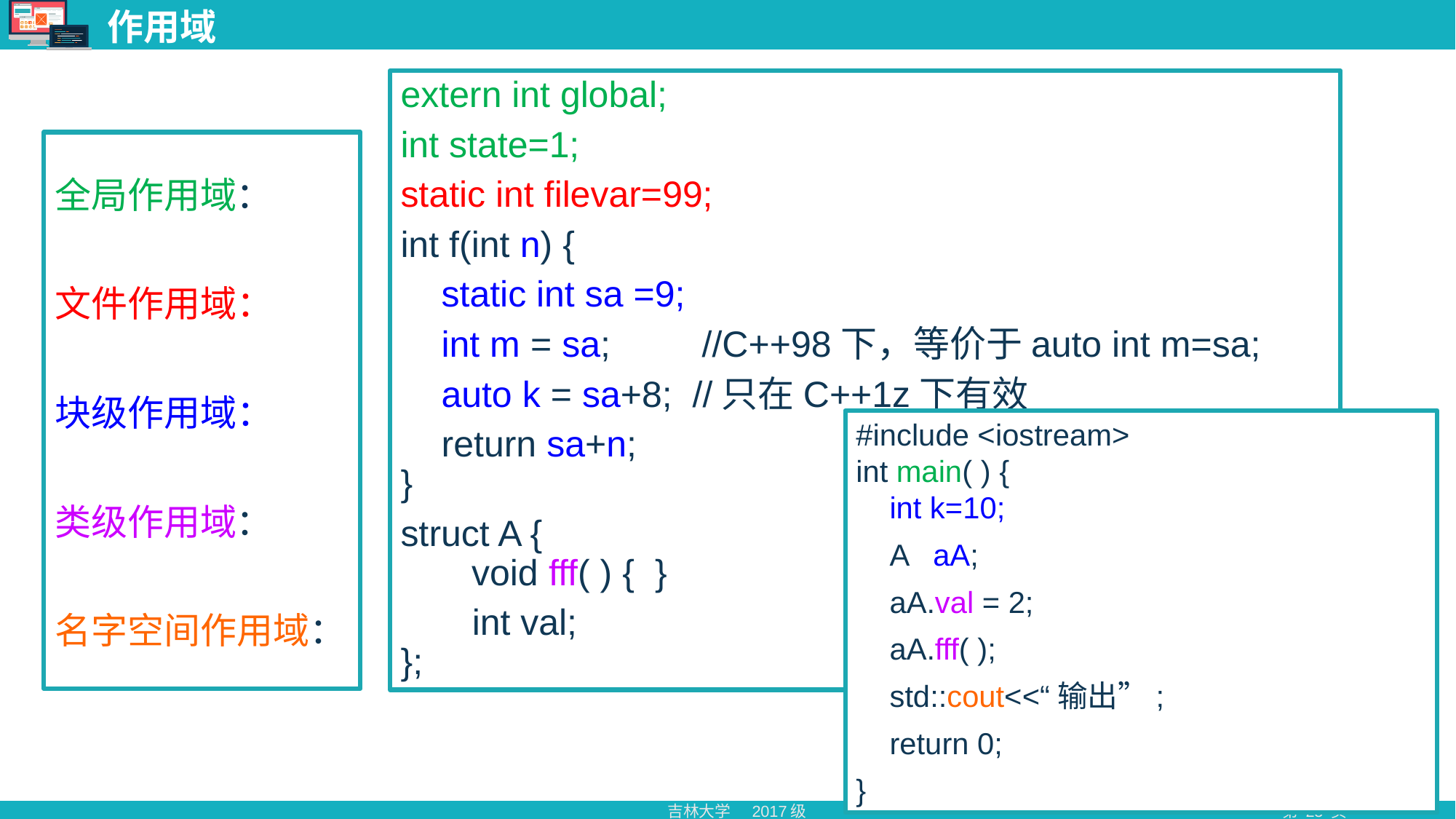

# 作用域
extern int global;
int state=1;
static int filevar=99;
int f(int n) {
    static int sa =9;
    int m = sa;         //C++98下，等价于auto int m=sa;
    auto k = sa+8;  //只在C++1z下有效
    return sa+n;
}
struct A {
       void fff( ) {  }
       int val;
};
全局作用域：

文件作用域：

块级作用域：

类级作用域：

名字空间作用域：

#include <iostream>
int main( ) {
    int k=10;
    A   aA;
    aA.val = 2;
    aA.fff( );
    std::cout<<“输出”;
    return 0;
}